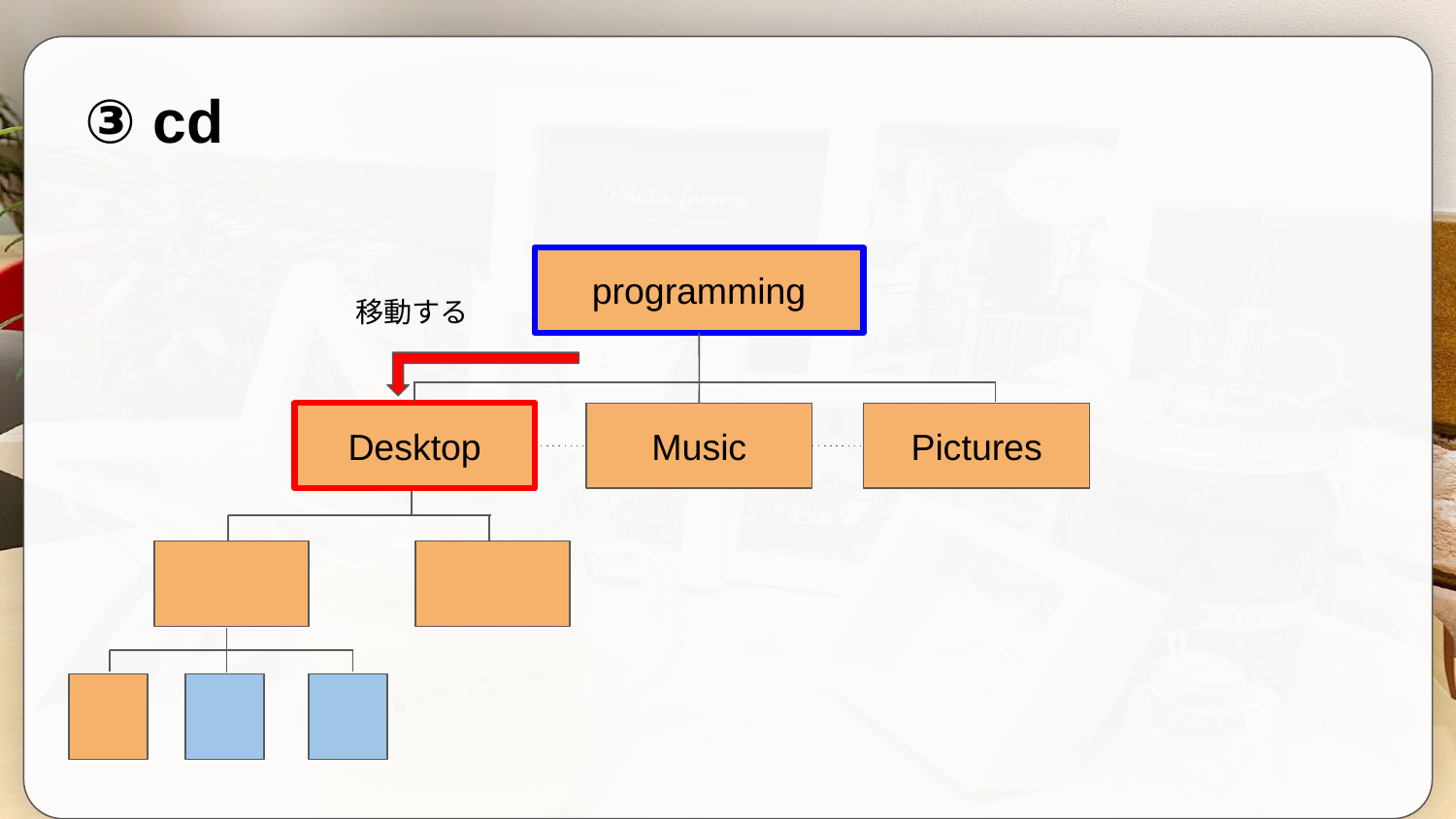

③ cd
programming
移動する

Desktop
Music
Pictures